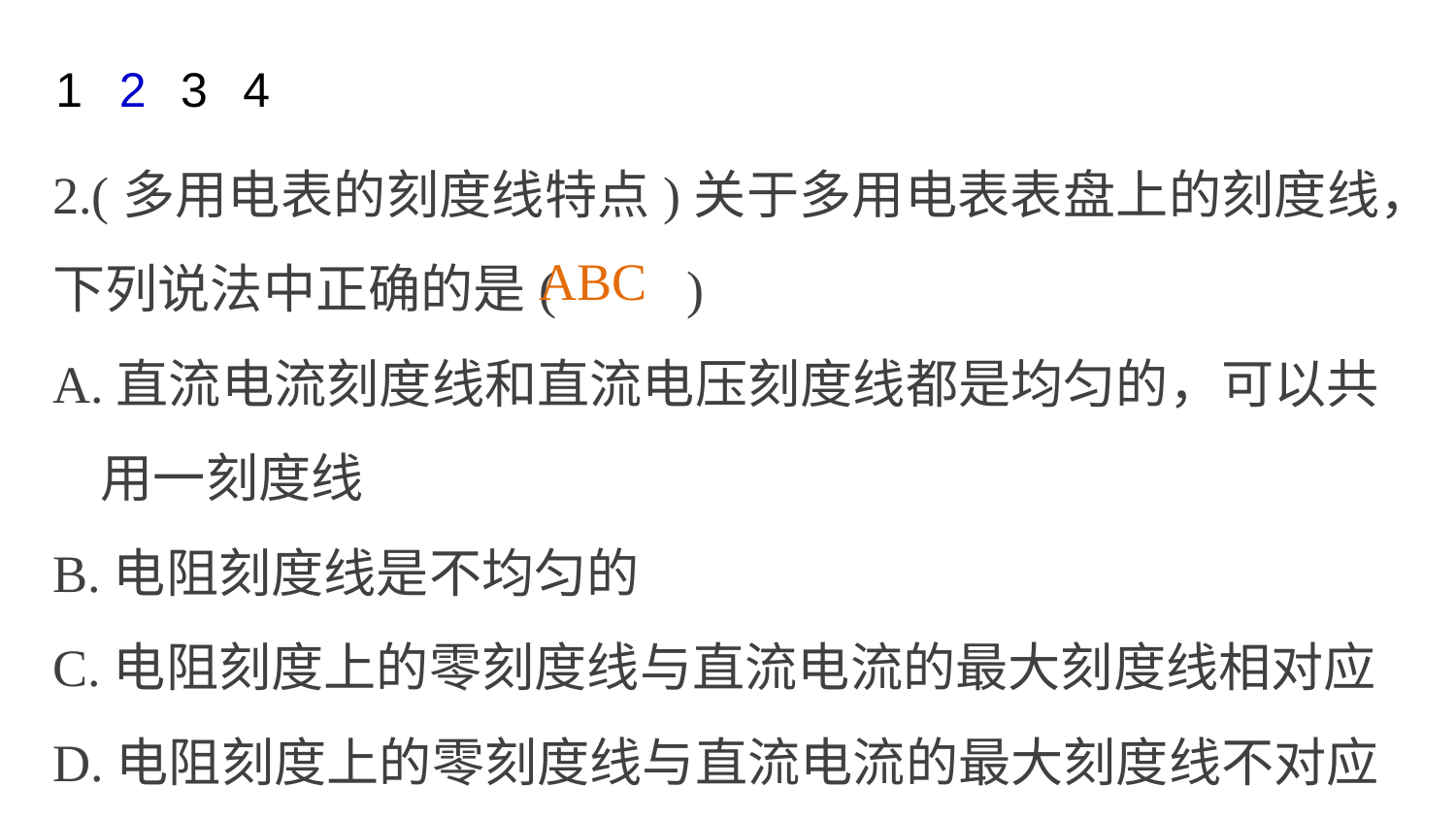

1
2
3
4
2.(多用电表的刻度线特点)关于多用电表表盘上的刻度线，下列说法中正确的是(　　)
A.直流电流刻度线和直流电压刻度线都是均匀的，可以共
   用一刻度线
B.电阻刻度线是不均匀的
C.电阻刻度上的零刻度线与直流电流的最大刻度线相对应
D.电阻刻度上的零刻度线与直流电流的最大刻度线不对应
ABC